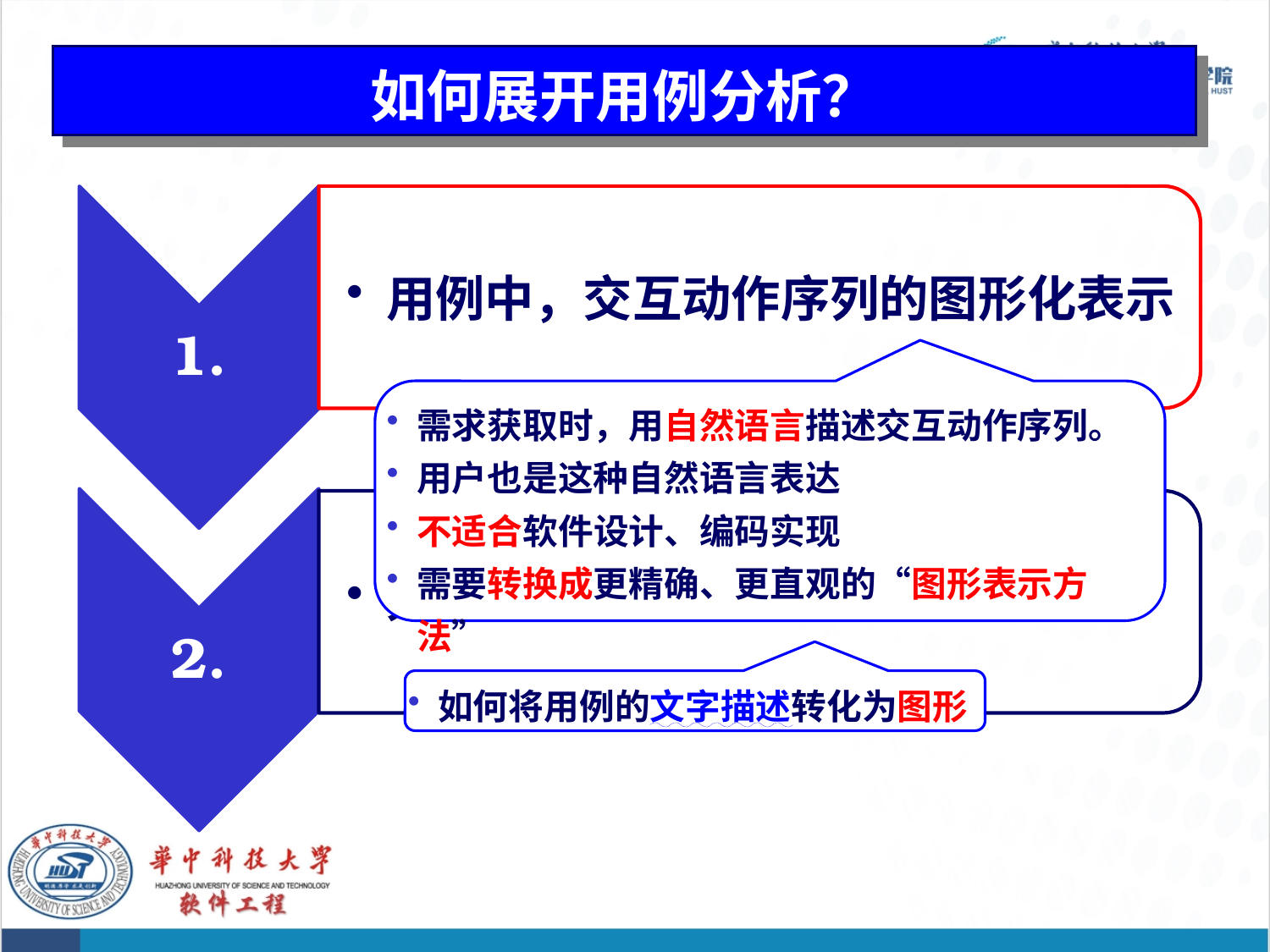

# 如何展开用例分析？
1.
用例中，交互动作序列的图形化表示
2.
如何将用例表示为图形
需求获取时，用自然语言描述交互动作序列。
用户也是这种自然语言表达
不适合软件设计、编码实现
需要转换成更精确、更直观的“图形表示方法”
如何将用例的文字描述转化为图形